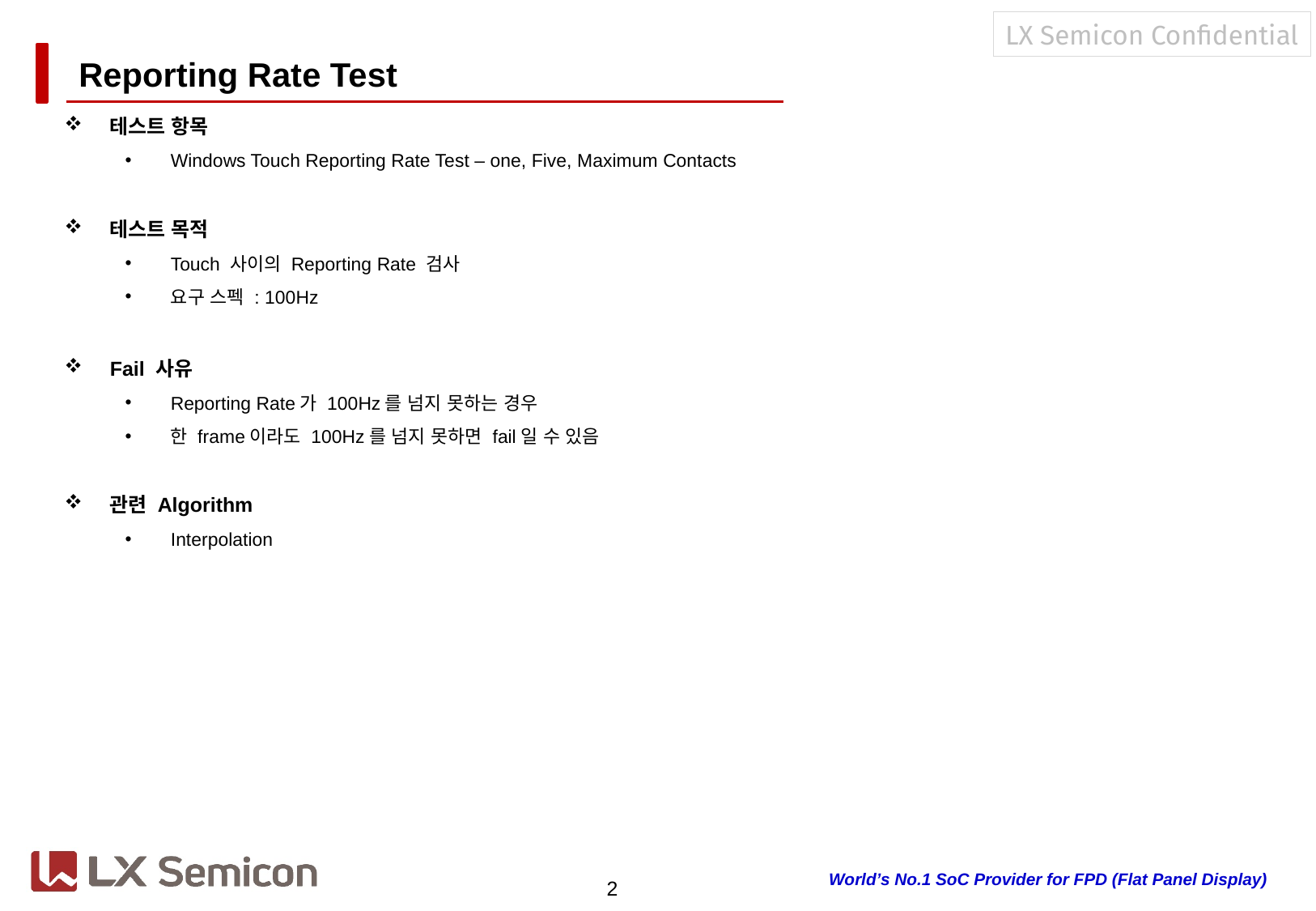

# Reporting Rate Test
테스트 항목
Windows Touch Reporting Rate Test – one, Five, Maximum Contacts

테스트 목적
Touch 사이의 Reporting Rate 검사
요구 스펙 : 100Hz

Fail 사유
Reporting Rate가 100Hz를 넘지 못하는 경우
한 frame이라도 100Hz를 넘지 못하면 fail일 수 있음

관련 Algorithm
Interpolation